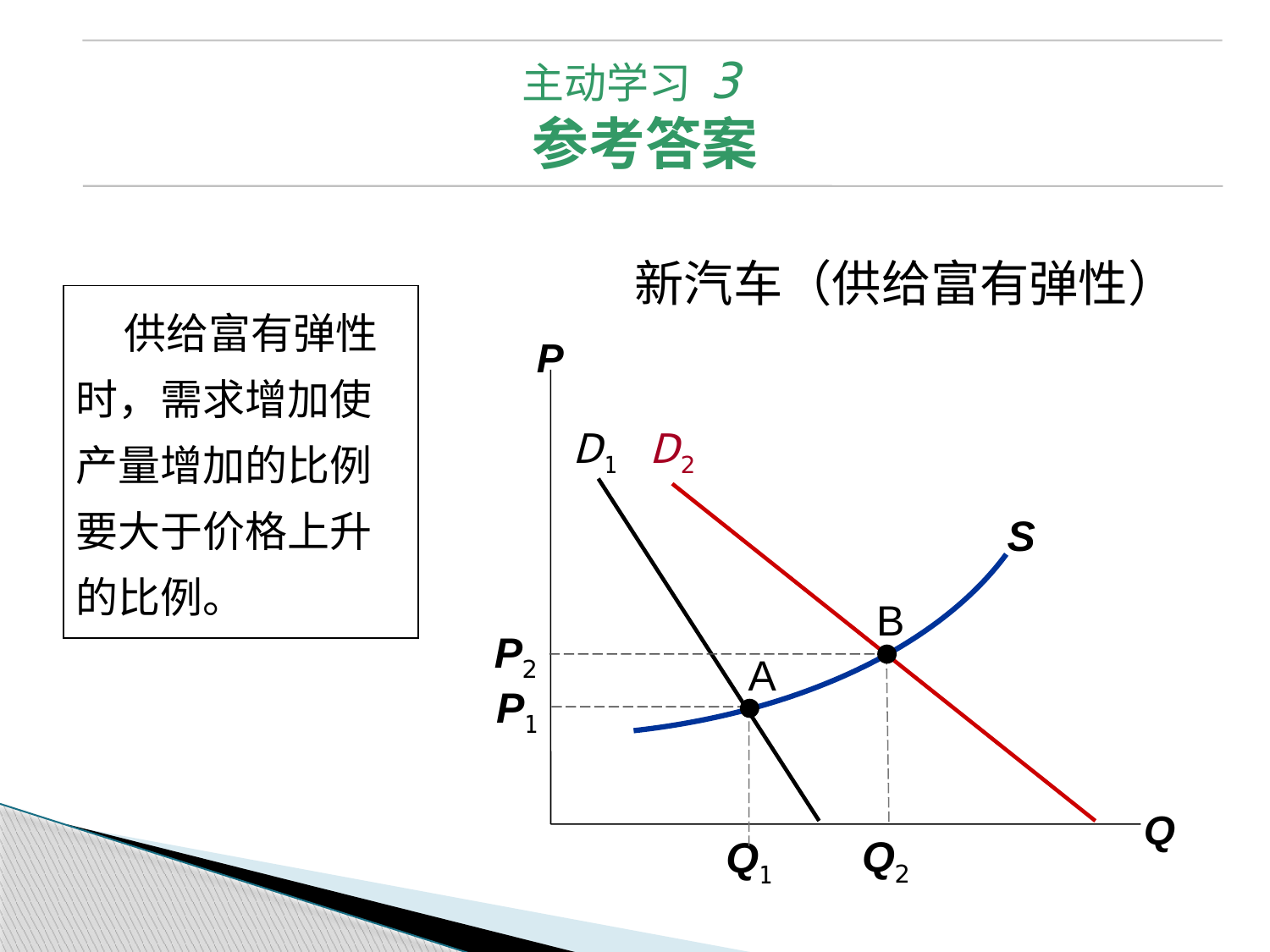

主动学习 3
参考答案
新汽车（供给富有弹性）
    供给富有弹性时，需求增加使产量增加的比例要大于价格上升的比例。
P

Q
D1

D2

S
B
P2

Q2
A

P1

Q1